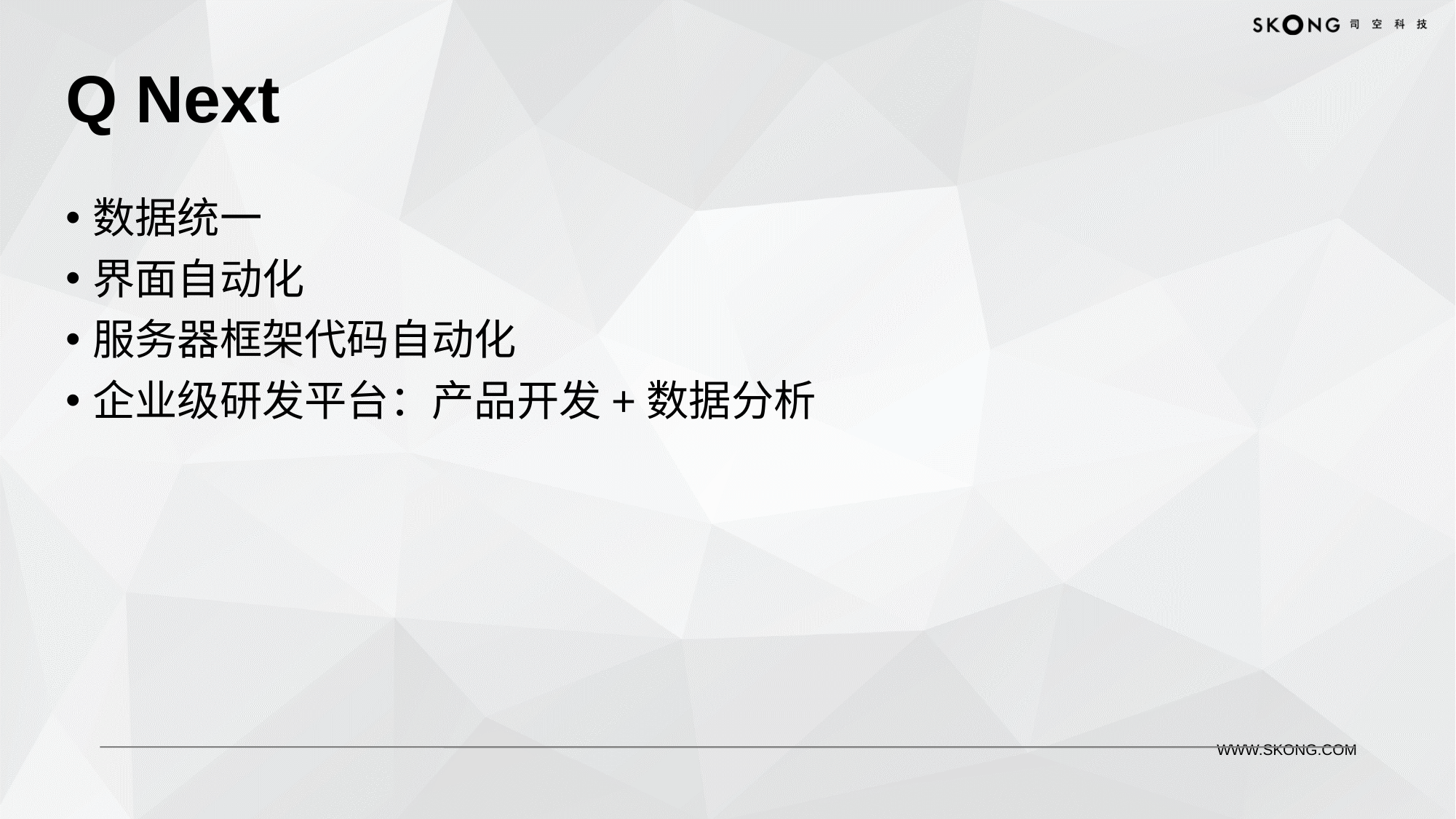

# Q Next
数据统一
界面自动化
服务器框架代码自动化
企业级研发平台：产品开发+数据分析